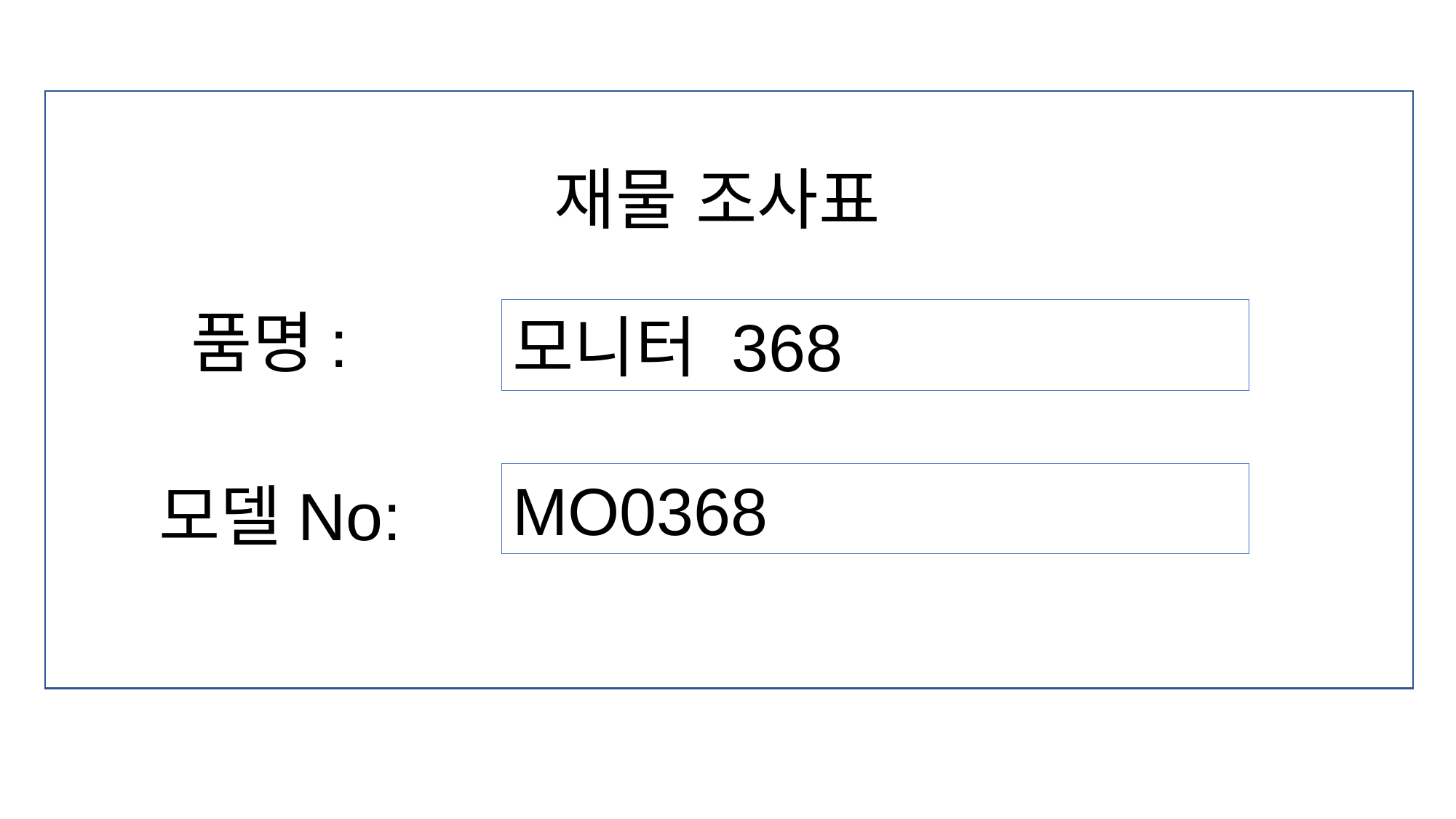

재물 조사표
품명:
모니터 368
MO0368
모델No: